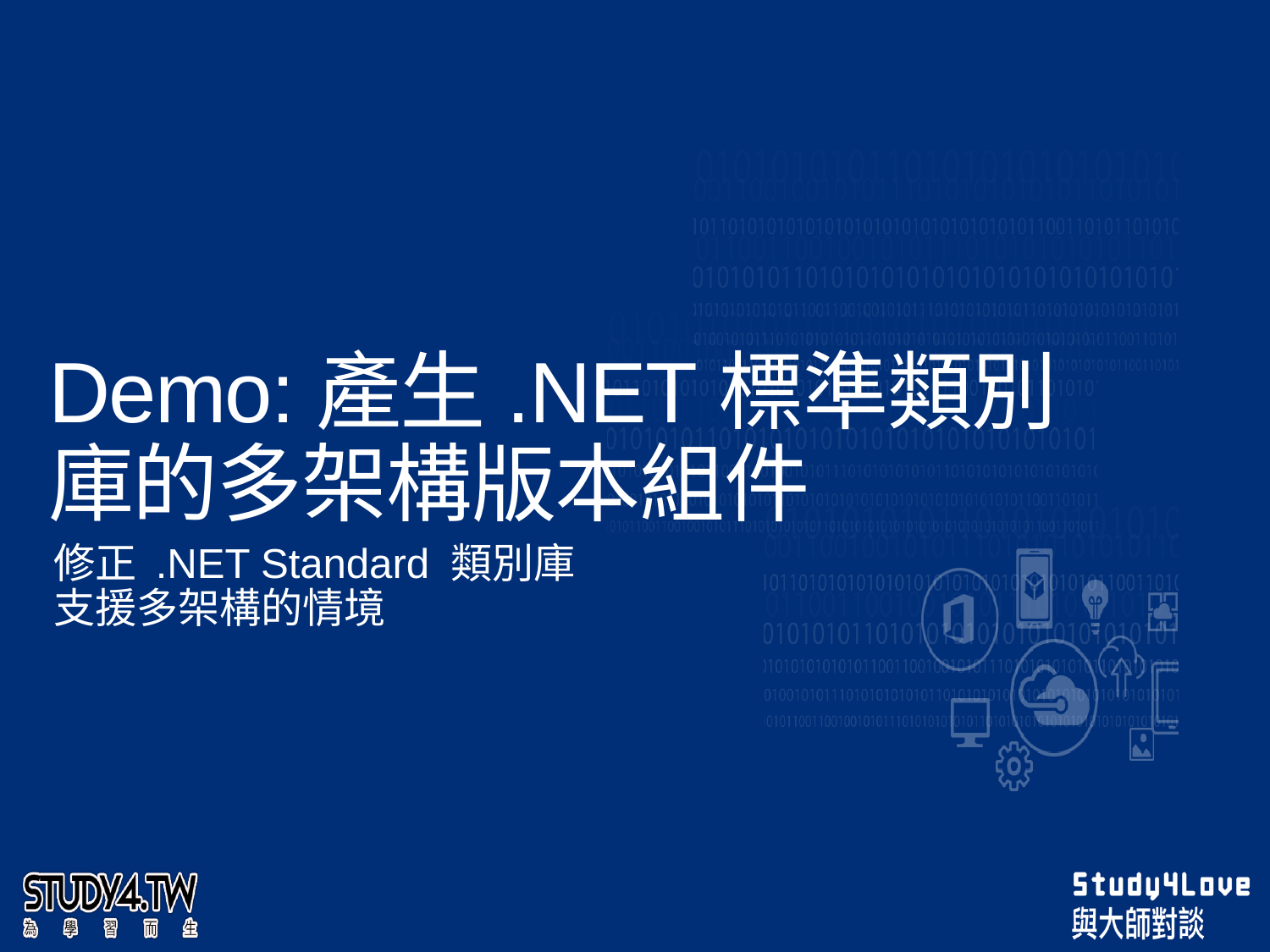

# Demo:產生.NET標準類別庫的多架構版本組件
修正 .NET Standard 類別庫
支援多架構的情境